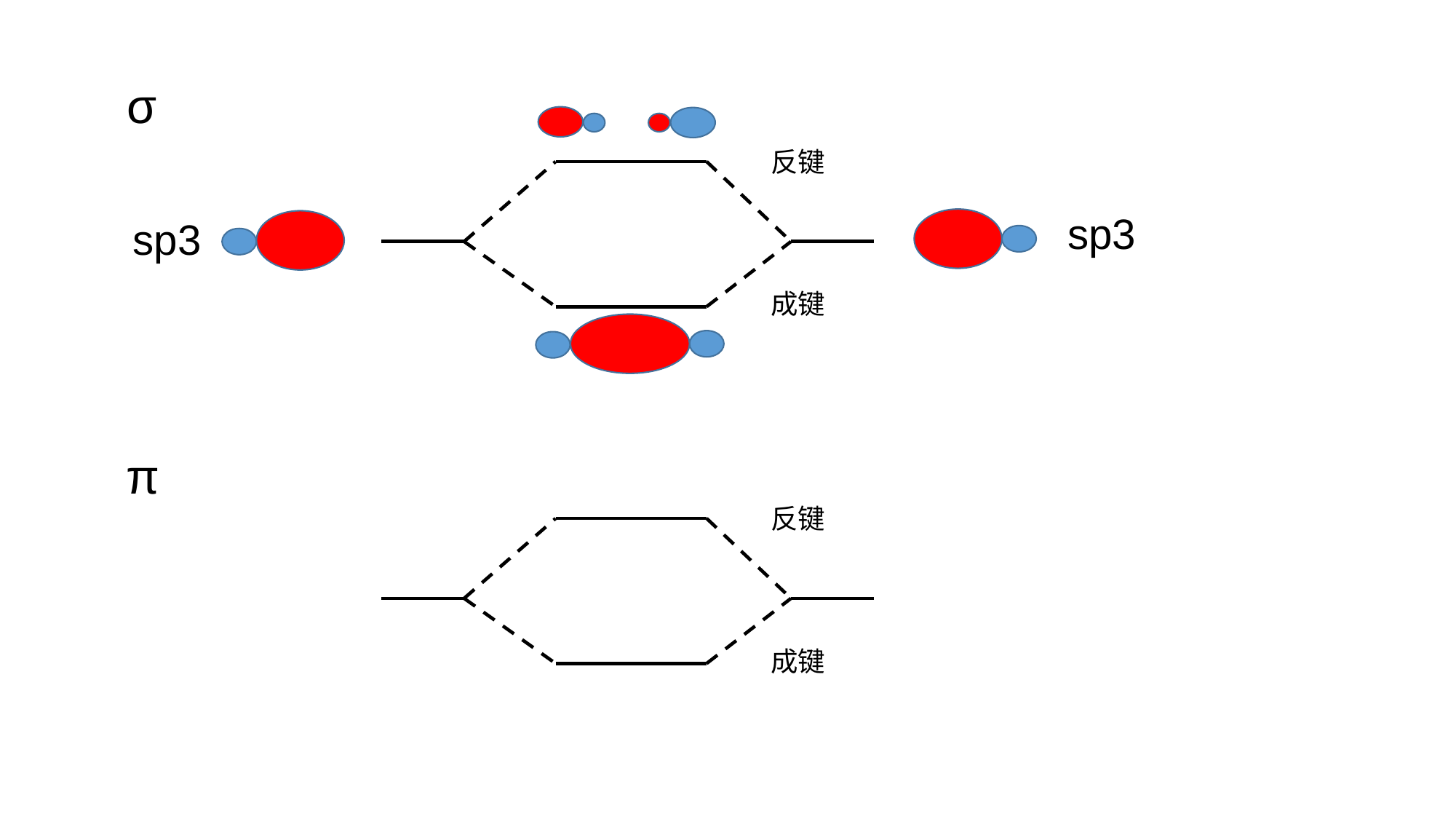

σ

反键
sp3
sp3

成键

π
反键
成键